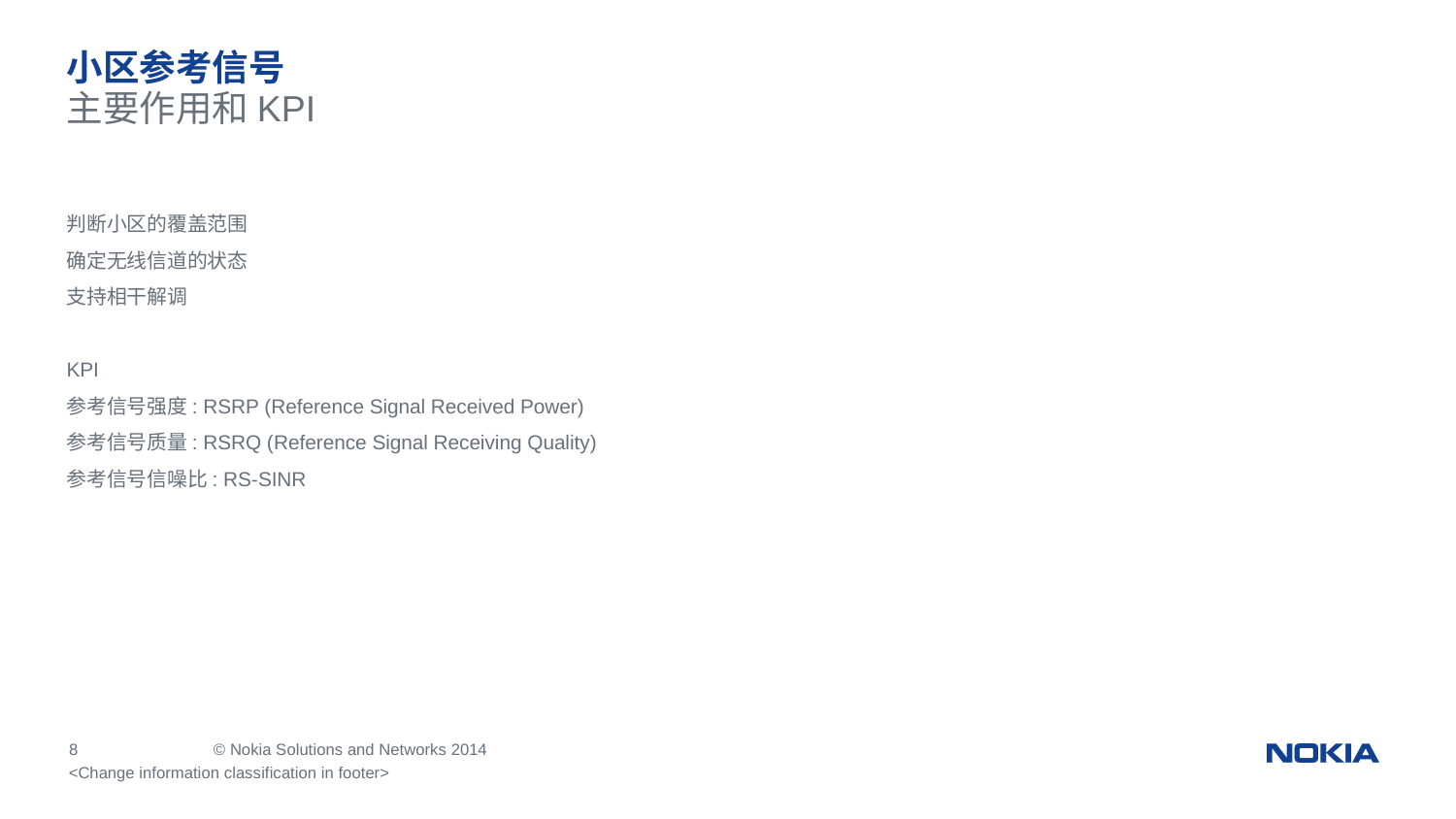

# 小区参考信号
主要作用和KPI

判断小区的覆盖范围
确定无线信道的状态
支持相干解调

KPI
参考信号强度: RSRP (Reference Signal Received Power)
参考信号质量: RSRQ (Reference Signal Receiving Quality)
参考信号信噪比: RS-SINR

<Change information classification in footer>